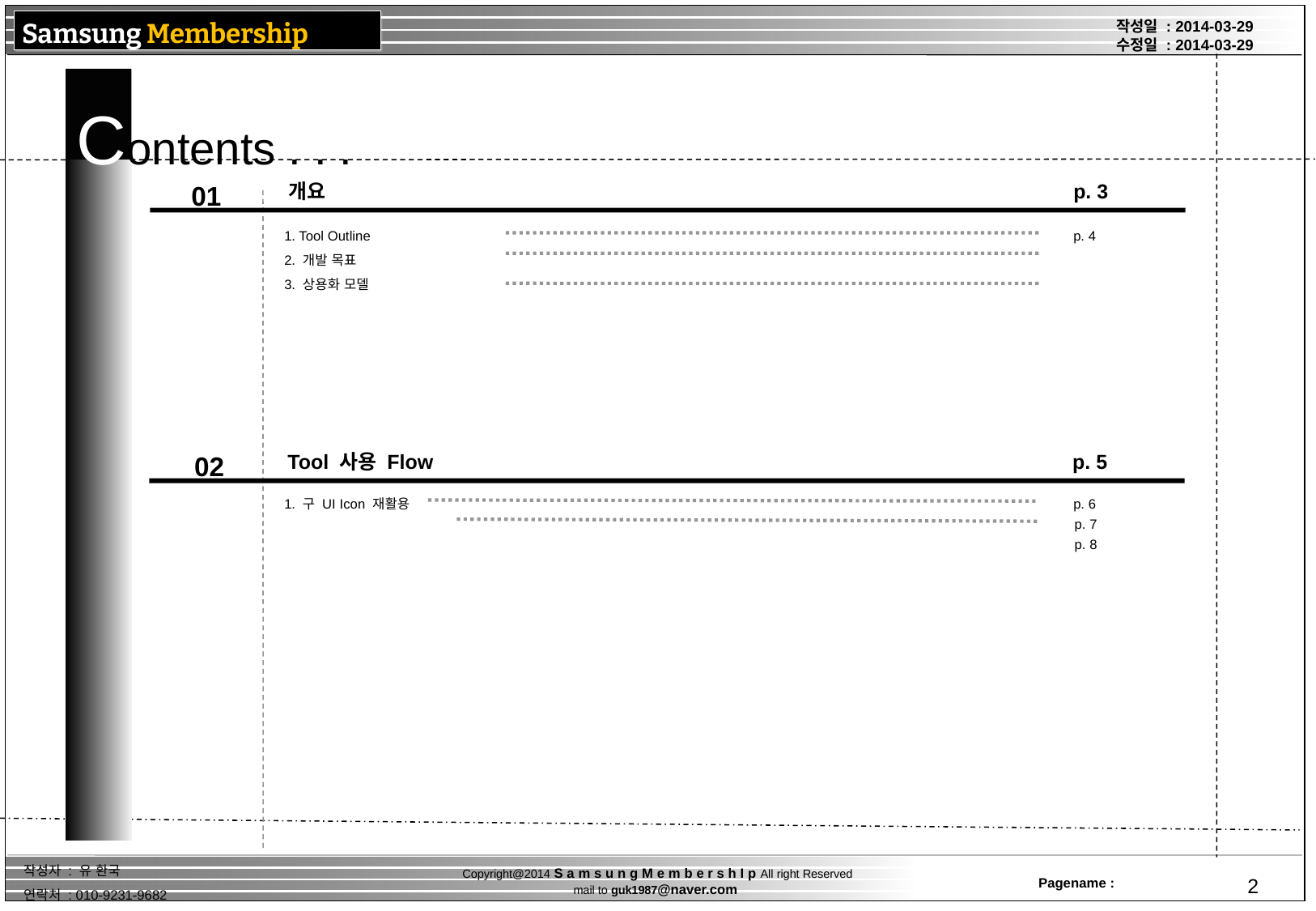

Contents . . .

01
개요
p. 3

1. Tool Outline
2. 개발 목표
3. 상용화 모델
p. 4

02
Tool 사용 Flow
p. 5

1. 구 UI Icon 재활용
p. 6

p. 7

p. 8